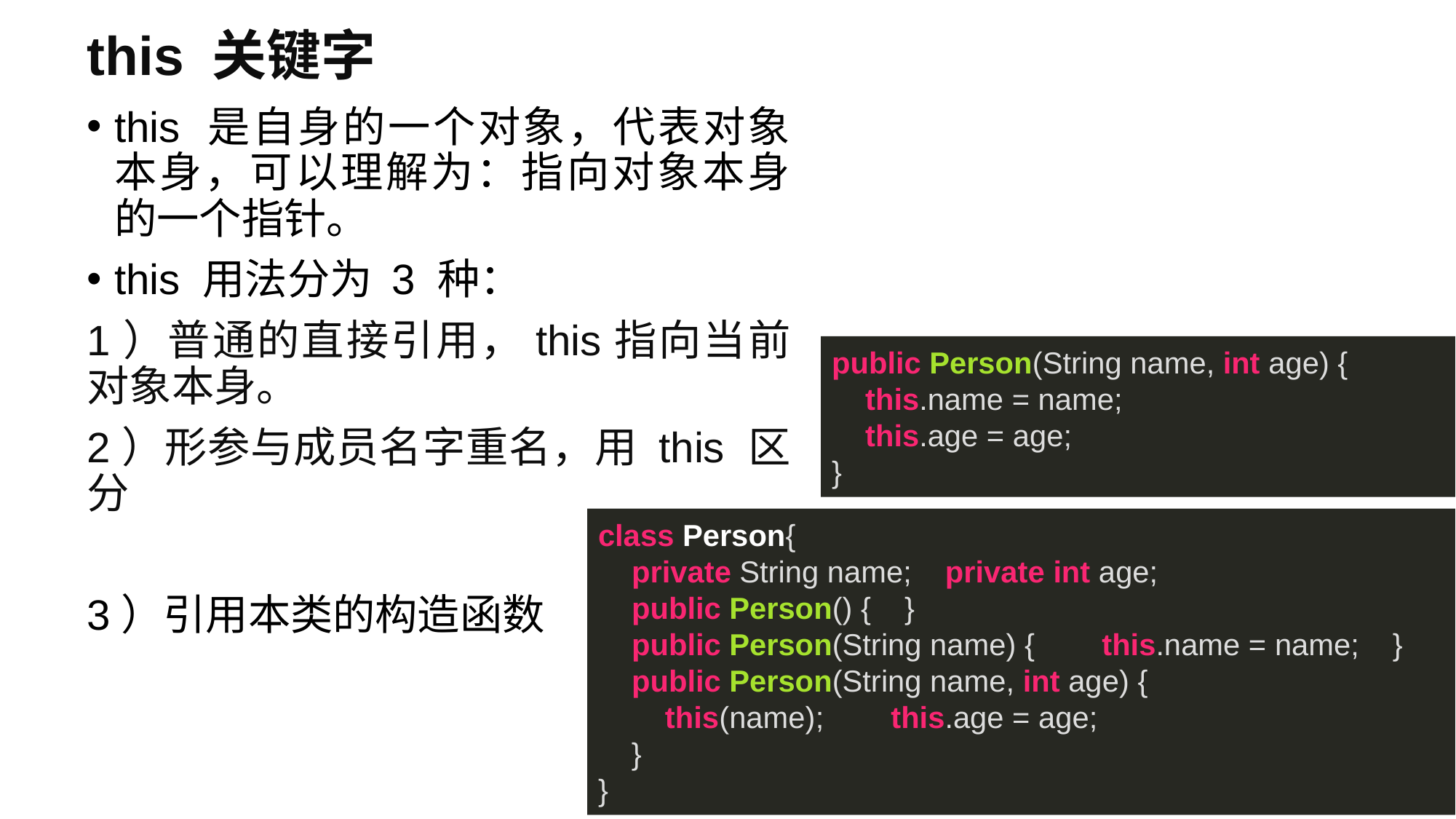

# this 关键字
this 是自身的一个对象，代表对象本身，可以理解为：指向对象本身的一个指针。
this 用法分为 3 种：
1）普通的直接引用，this指向当前对象本身。
2）形参与成员名字重名，用 this 区分

3）引用本类的构造函数

public Person(String name, int age) {
    this.name = name;
    this.age = age;
}
class Person{
    private String name;    private int age;
    public Person() {    }
    public Person(String name) {        this.name = name;    }
    public Person(String name, int age) {
        this(name);        this.age = age;
    }
}